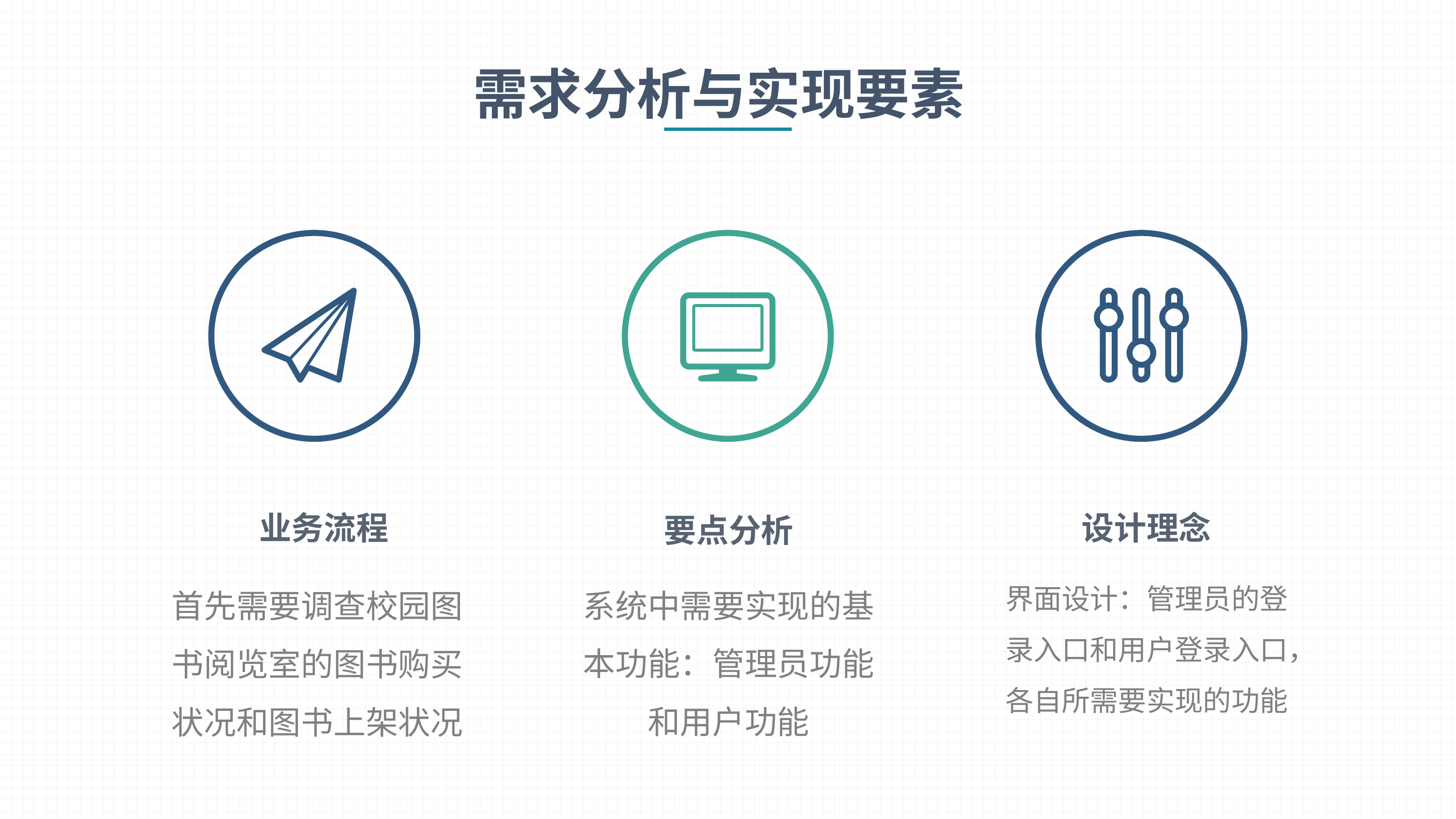

需求分析与实现要素

设计理念
业务流程
要点分析
界面设计：管理员的登录入口和用户登录入口，各自所需要实现的功能
系统中需要实现的基本功能：管理员功能和用户功能
首先需要调查校园图书阅览室的图书购买状况和图书上架状况